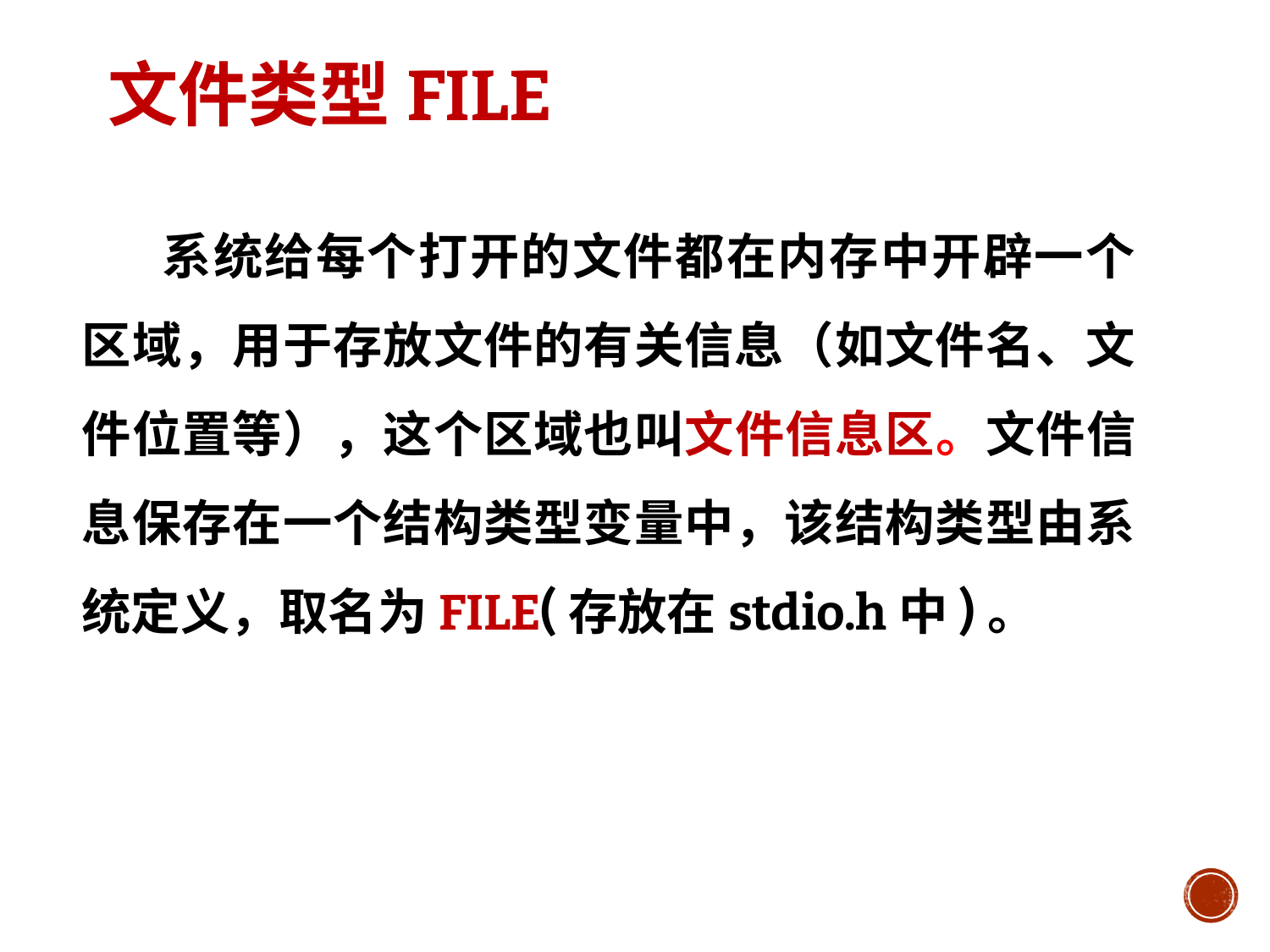

# 文件类型FILE
系统给每个打开的文件都在内存中开辟一个区域，用于存放文件的有关信息（如文件名、文件位置等），这个区域也叫文件信息区。文件信息保存在一个结构类型变量中，该结构类型由系统定义，取名为FILE(存放在stdio.h中)。

13